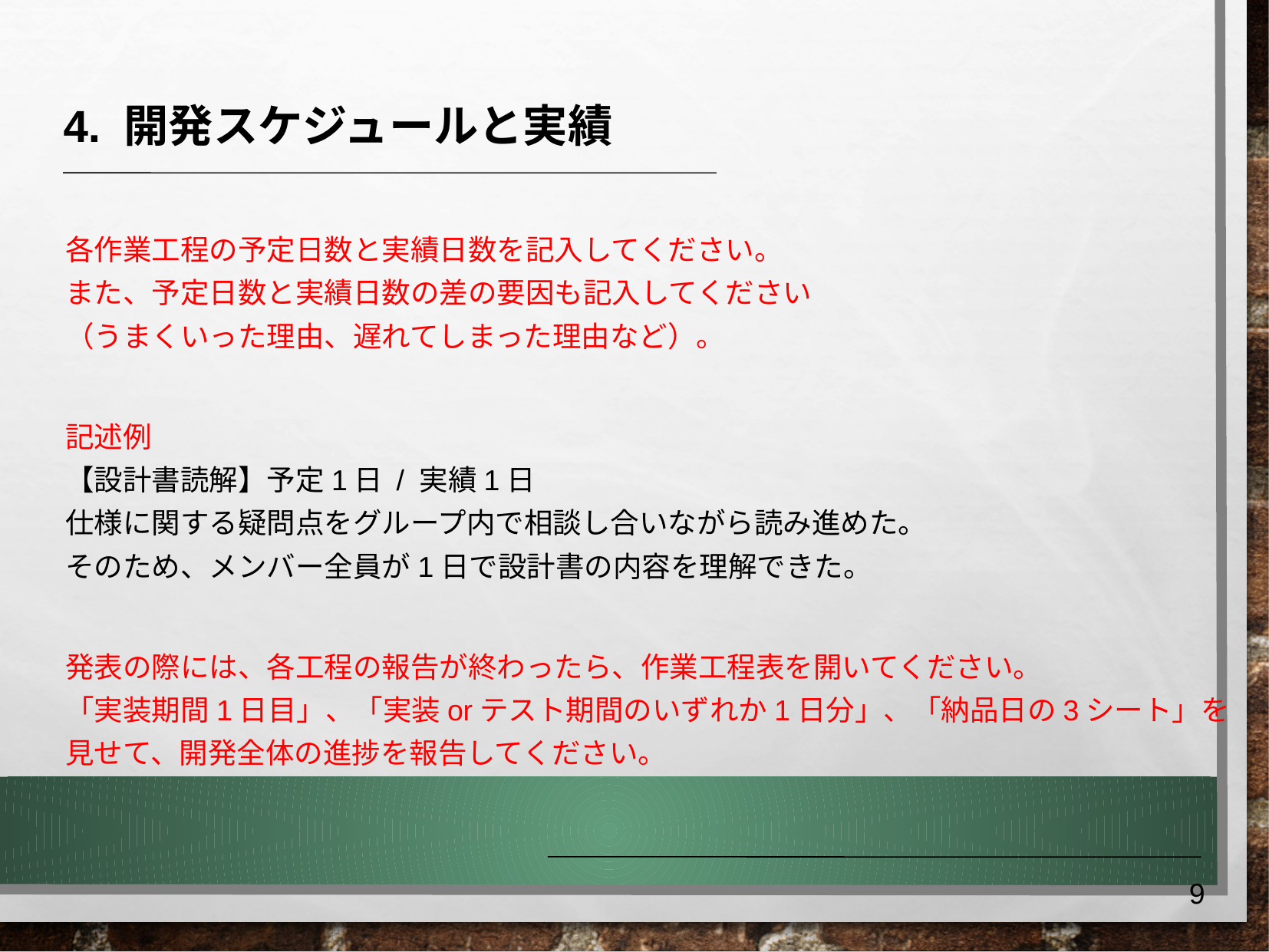

4. 開発スケジュールと実績

各作業工程の予定日数と実績日数を記入してください。
また、予定日数と実績日数の差の要因も記入してください
（うまくいった理由、遅れてしまった理由など）。

記述例
【設計書読解】予定1日 / 実績1日
仕様に関する疑問点をグループ内で相談し合いながら読み進めた。
そのため、メンバー全員が1日で設計書の内容を理解できた。

発表の際には、各工程の報告が終わったら、作業工程表を開いてください。
「実装期間1日目」、「実装orテスト期間のいずれか1日分」、「納品日の3シート」を
見せて、開発全体の進捗を報告してください。

9